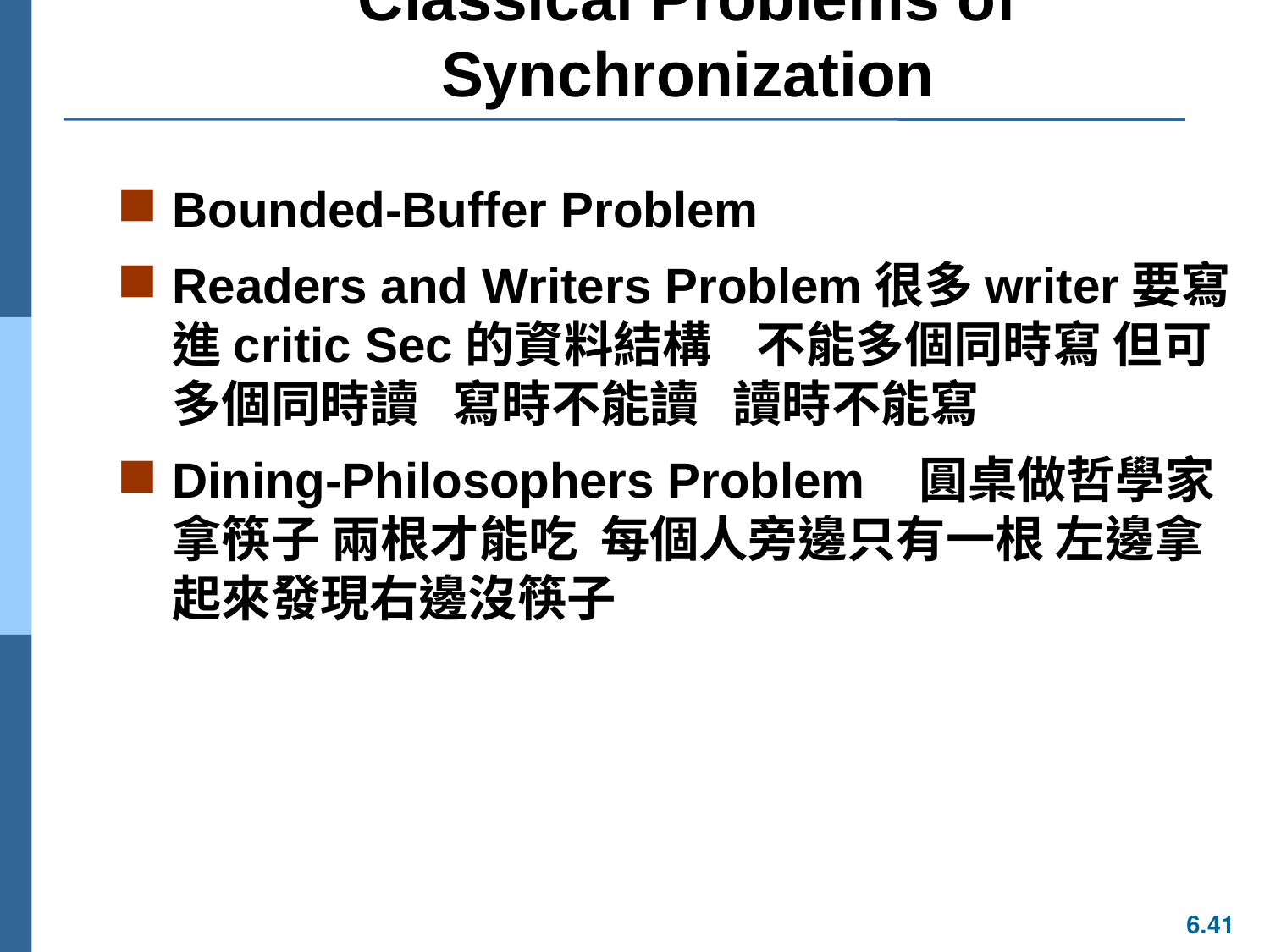

# Classical Problems of Synchronization
Bounded-Buffer Problem
Readers and Writers Problem很多writer要寫進critic Sec的資料結構    不能多個同時寫 但可多個同時讀   寫時不能讀   讀時不能寫
Dining-Philosophers Problem   圓桌做哲學家拿筷子 兩根才能吃  每個人旁邊只有一根 左邊拿起來發現右邊沒筷子